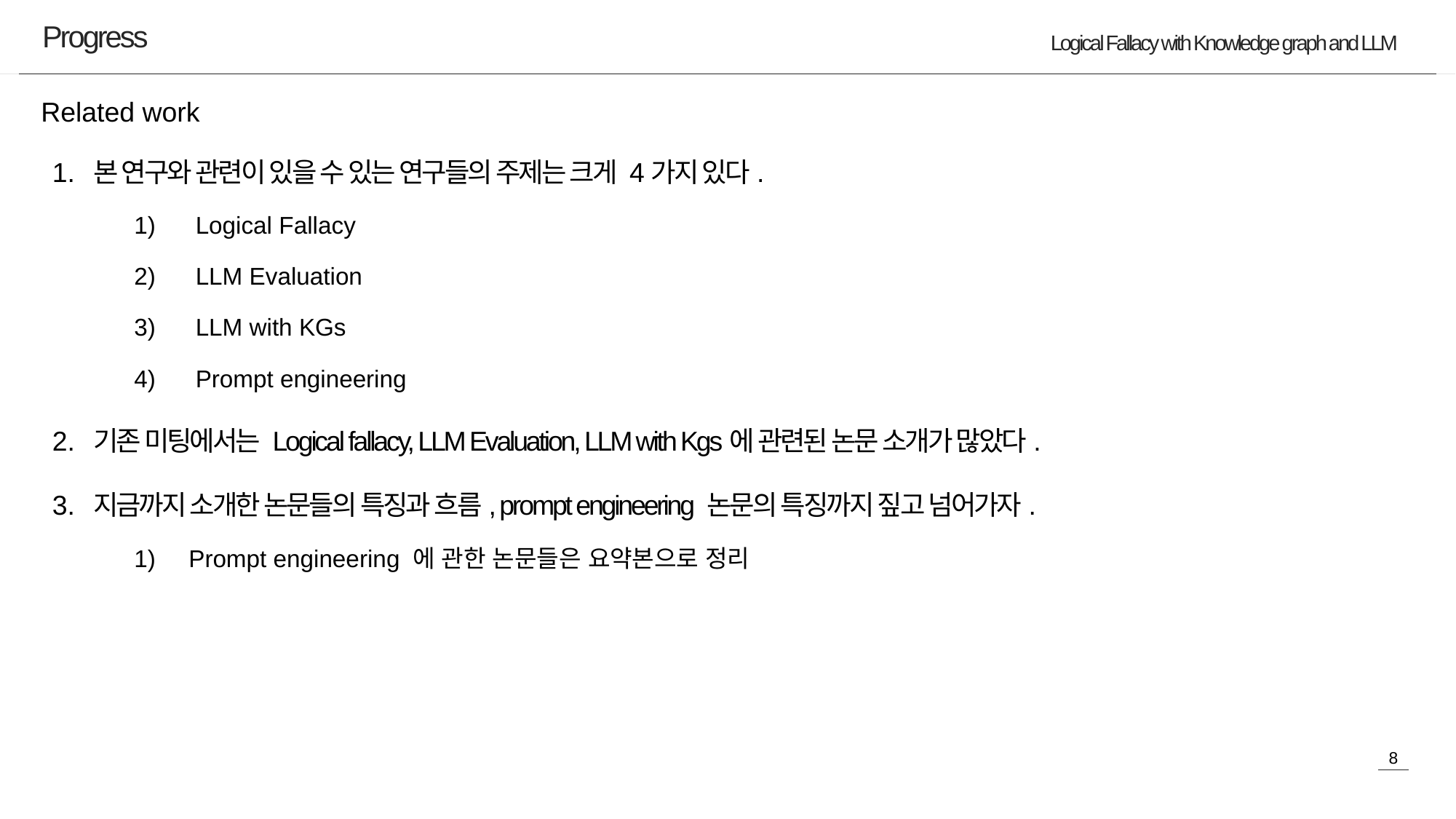

Progress
Related work
본 연구와 관련이 있을 수 있는 연구들의 주제는 크게 4가지 있다.
Logical Fallacy
LLM Evaluation
LLM with KGs
Prompt engineering
기존 미팅에서는 Logical fallacy, LLM Evaluation, LLM with Kgs에 관련된 논문 소개가 많았다.
지금까지 소개한 논문들의 특징과 흐름, prompt engineering 논문의 특징까지 짚고 넘어가자.
Prompt engineering 에 관한 논문들은 요약본으로 정리